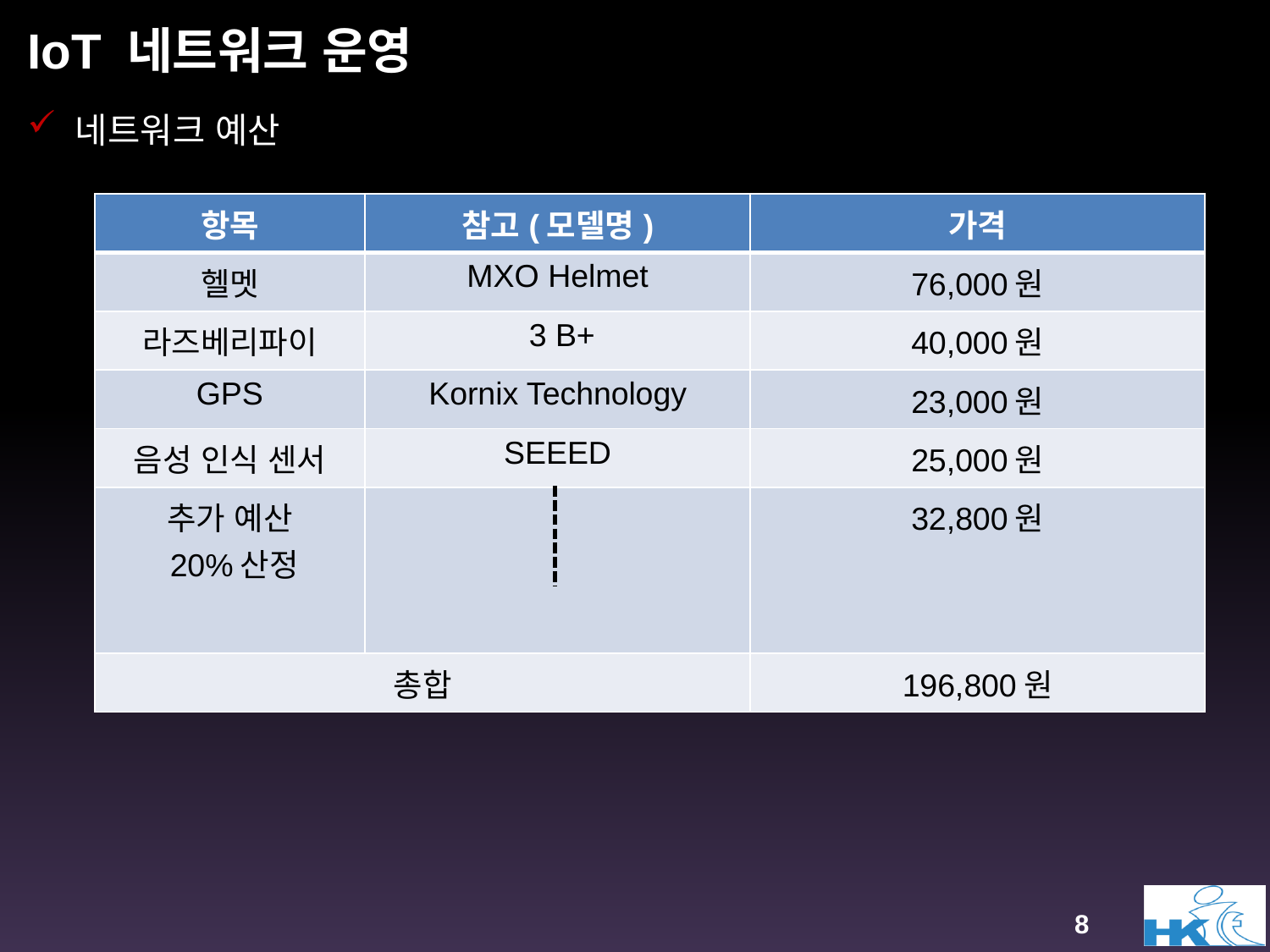

# IoT 네트워크 운영
네트워크 예산
| 항목 | 참고(모델명) | 가격 |
| --- | --- | --- |
| 헬멧 | MXO Helmet | 76,000원 |
| 라즈베리파이 | 3 B+ | 40,000원 |
| GPS | Kornix Technology | 23,000원 |
| 음성 인식 센서 | SEEED | 25,000원 |
| 추가 예산 20%산정 |  | 32,800원 |
| 총합 |  | 196,800원 |
8